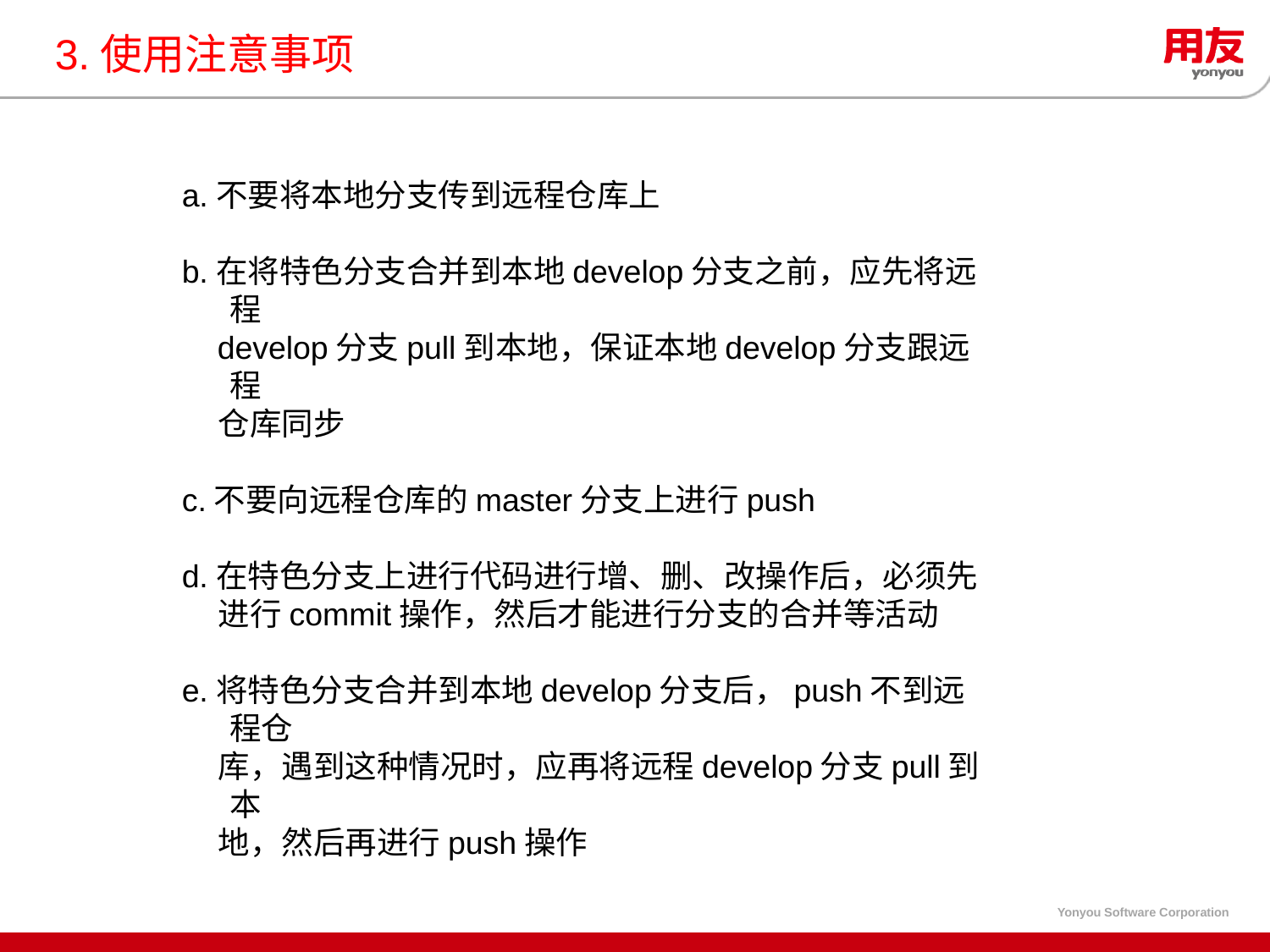

# 3.使用注意事项
a.不要将本地分支传到远程仓库上

b.在将特色分支合并到本地develop分支之前，应先将远程
    develop分支pull到本地，保证本地develop分支跟远程
    仓库同步

c.不要向远程仓库的master分支上进行push

d.在特色分支上进行代码进行增、删、改操作后，必须先
    进行commit操作，然后才能进行分支的合并等活动

e.将特色分支合并到本地develop分支后，push不到远程仓
    库，遇到这种情况时，应再将远程develop分支pull到本
    地，然后再进行push操作